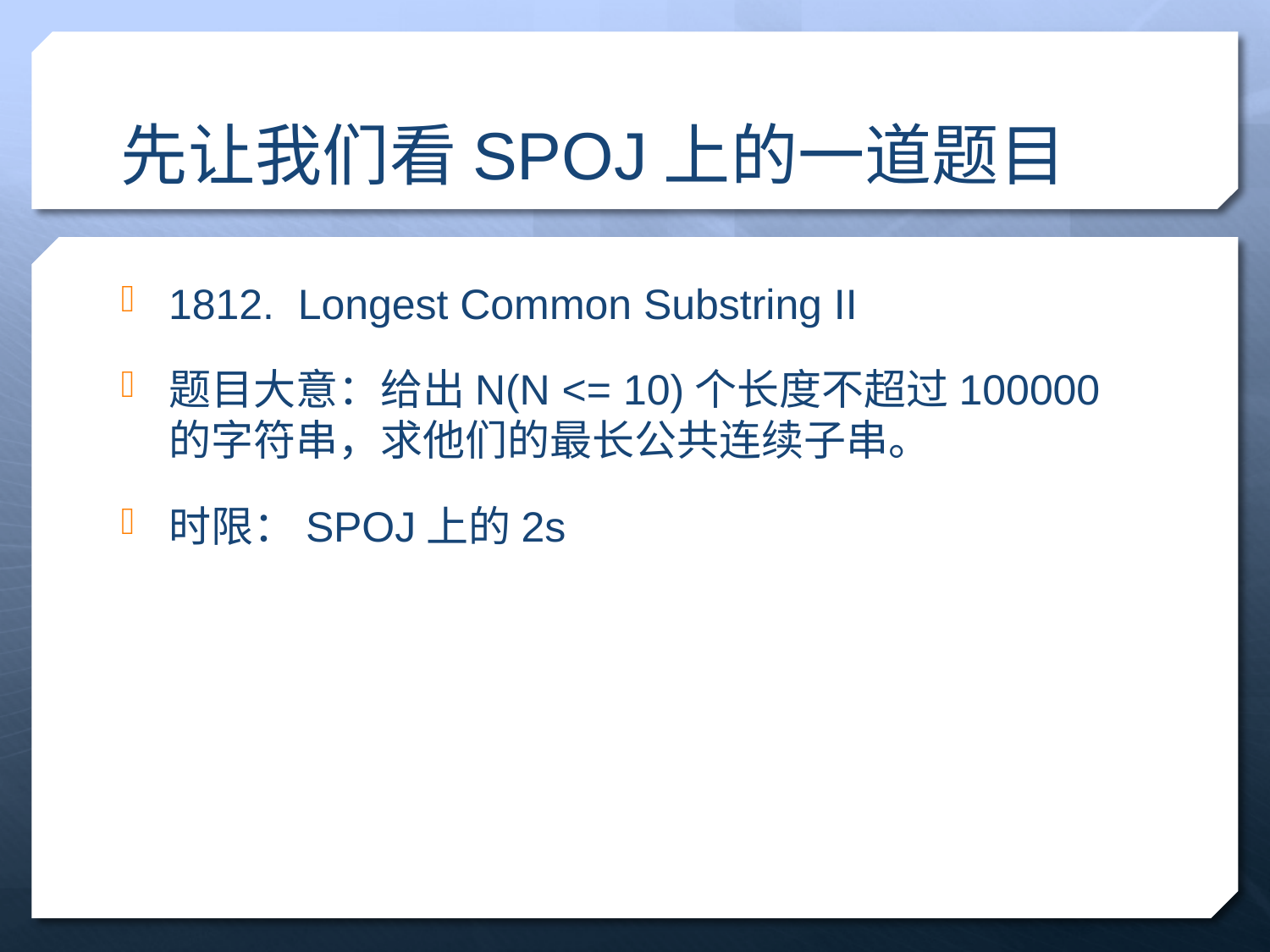

# 先让我们看SPOJ上的一道题目
1812.  Longest Common Substring II
题目大意：给出N(N <= 10)个长度不超过100000的字符串，求他们的最长公共连续子串。
时限：SPOJ上的2s